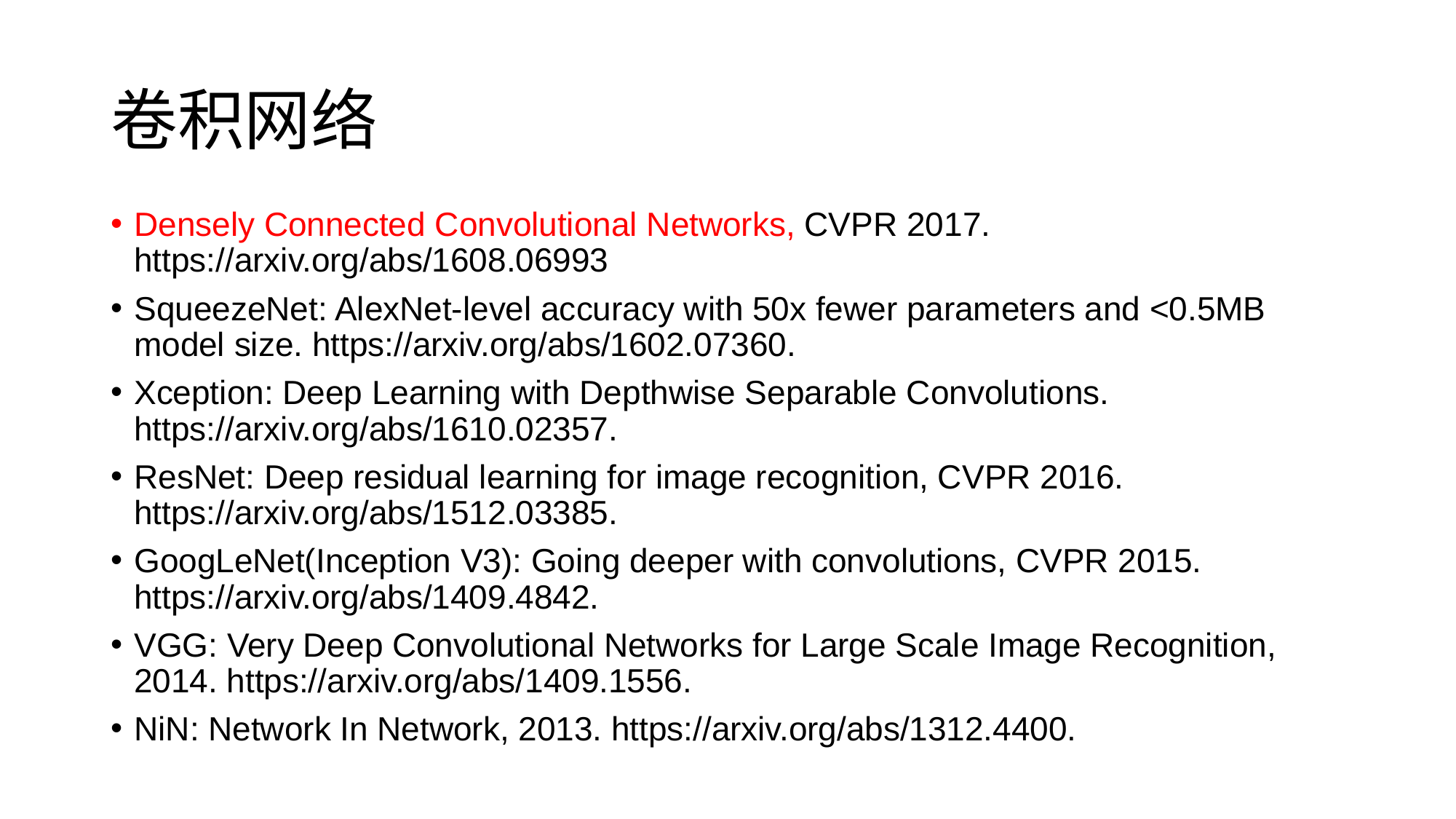

# 卷积网络
Densely Connected Convolutional Networks, CVPR 2017. https://arxiv.org/abs/1608.06993
SqueezeNet: AlexNet-level accuracy with 50x fewer parameters and <0.5MB model size. https://arxiv.org/abs/1602.07360.
Xception: Deep Learning with Depthwise Separable Convolutions. https://arxiv.org/abs/1610.02357.
ResNet: Deep residual learning for image recognition, CVPR 2016. https://arxiv.org/abs/1512.03385.
GoogLeNet(Inception V3): Going deeper with convolutions, CVPR 2015. https://arxiv.org/abs/1409.4842.
VGG: Very Deep Convolutional Networks for Large Scale Image Recognition, 2014. https://arxiv.org/abs/1409.1556.
NiN: Network In Network, 2013. https://arxiv.org/abs/1312.4400.